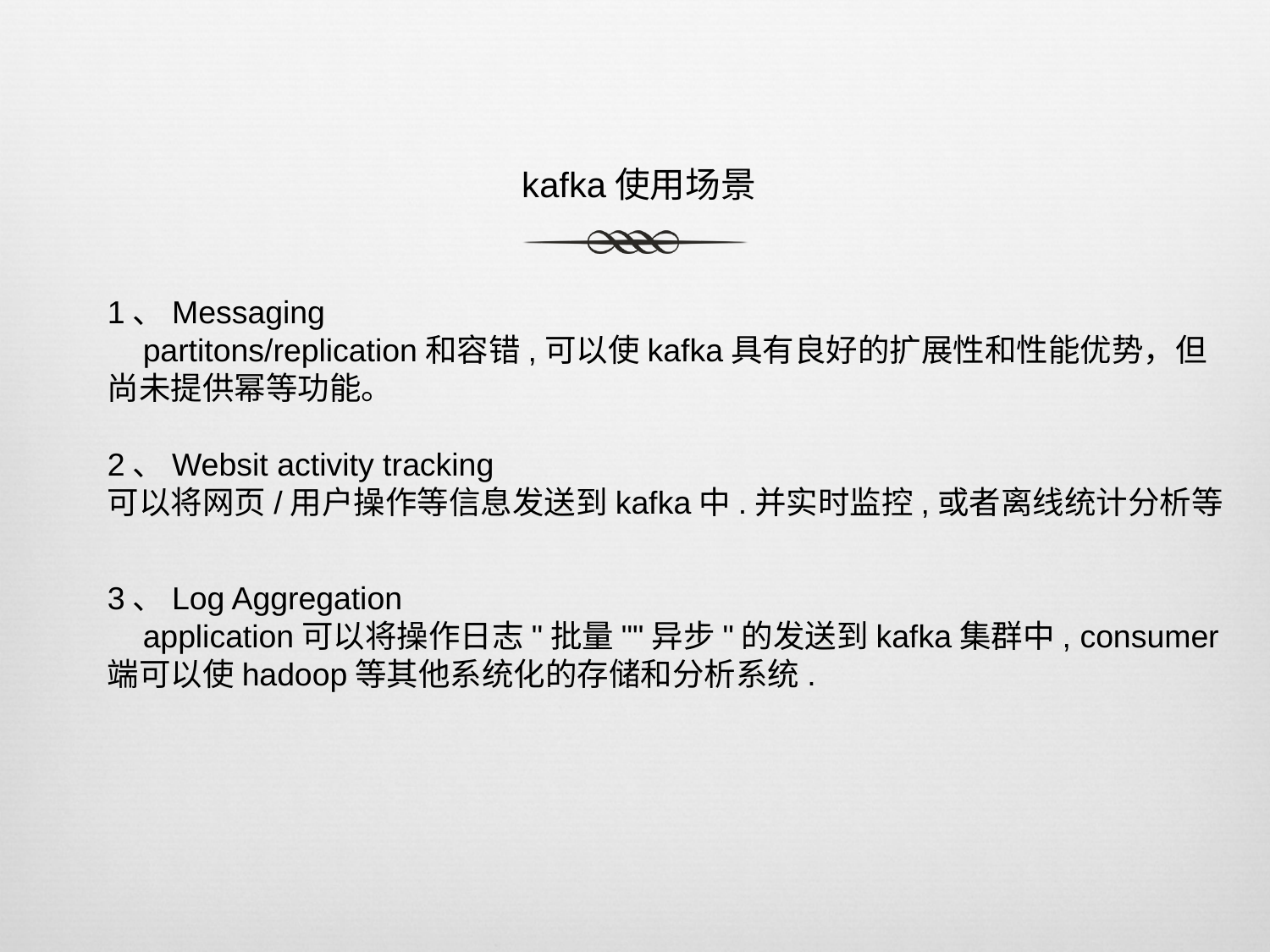

kafka使用场景
1、Messaging
    partitons/replication和容错,可以使kafka具有良好的扩展性和性能优势，但尚未提供幂等功能。

2、Websit activity tracking
可以将网页/用户操作等信息发送到kafka中.并实时监控,或者离线统计分析等

3、Log Aggregation
    application可以将操作日志"批量""异步"的发送到kafka集群中, consumer端可以使hadoop等其他系统化的存储和分析系统.